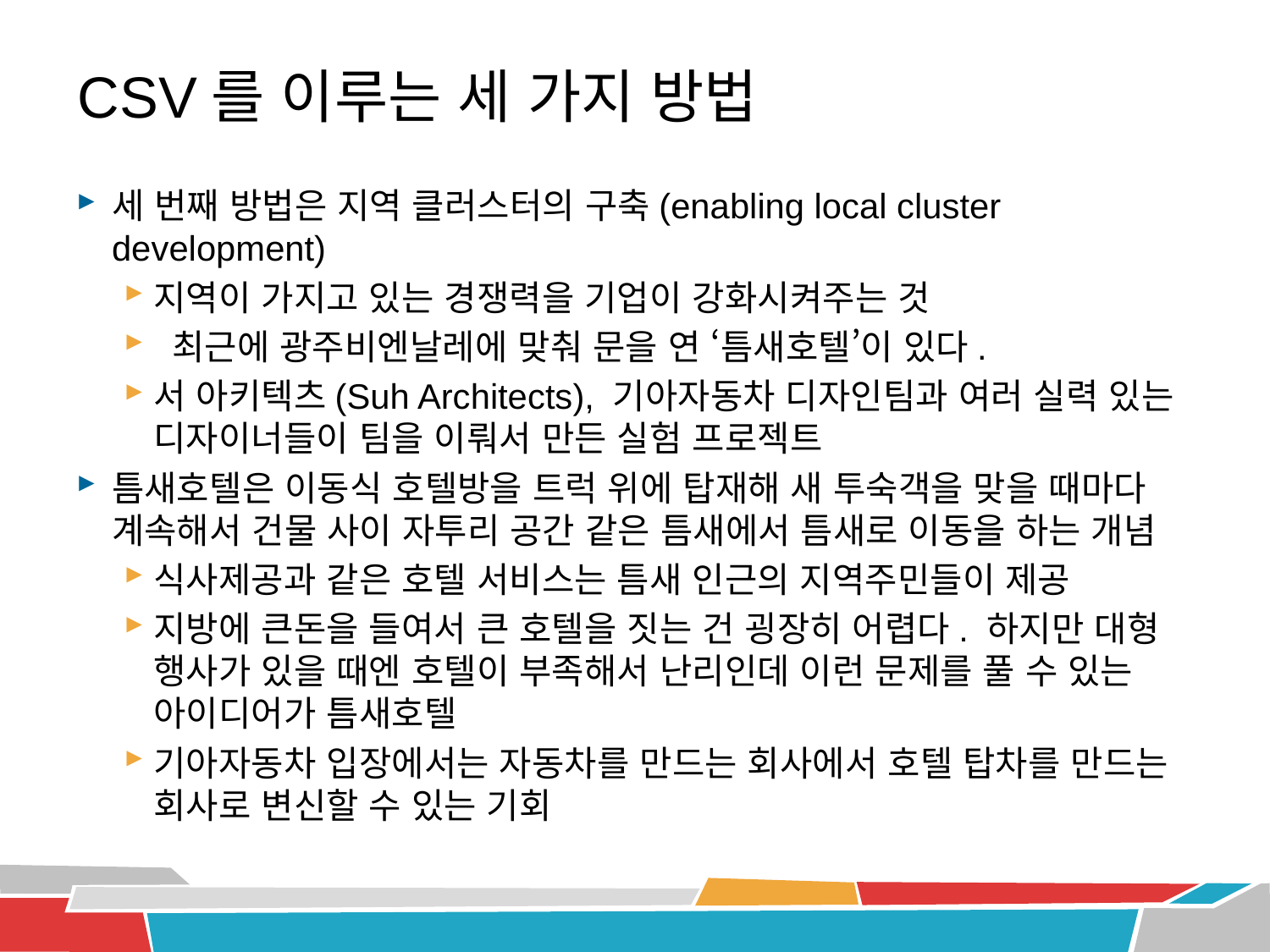

# CSV를 이루는 세 가지 방법
세 번째 방법은 지역 클러스터의 구축(enabling local cluster development)
지역이 가지고 있는 경쟁력을 기업이 강화시켜주는 것
 최근에 광주비엔날레에 맞춰 문을 연 ‘틈새호텔’이 있다.
서 아키텍츠(Suh Architects), 기아자동차 디자인팀과 여러 실력 있는 디자이너들이 팀을 이뤄서 만든 실험 프로젝트
틈새호텔은 이동식 호텔방을 트럭 위에 탑재해 새 투숙객을 맞을 때마다 계속해서 건물 사이 자투리 공간 같은 틈새에서 틈새로 이동을 하는 개념
식사제공과 같은 호텔 서비스는 틈새 인근의 지역주민들이 제공
지방에 큰돈을 들여서 큰 호텔을 짓는 건 굉장히 어렵다. 하지만 대형 행사가 있을 때엔 호텔이 부족해서 난리인데 이런 문제를 풀 수 있는 아이디어가 틈새호텔
기아자동차 입장에서는 자동차를 만드는 회사에서 호텔 탑차를 만드는 회사로 변신할 수 있는 기회